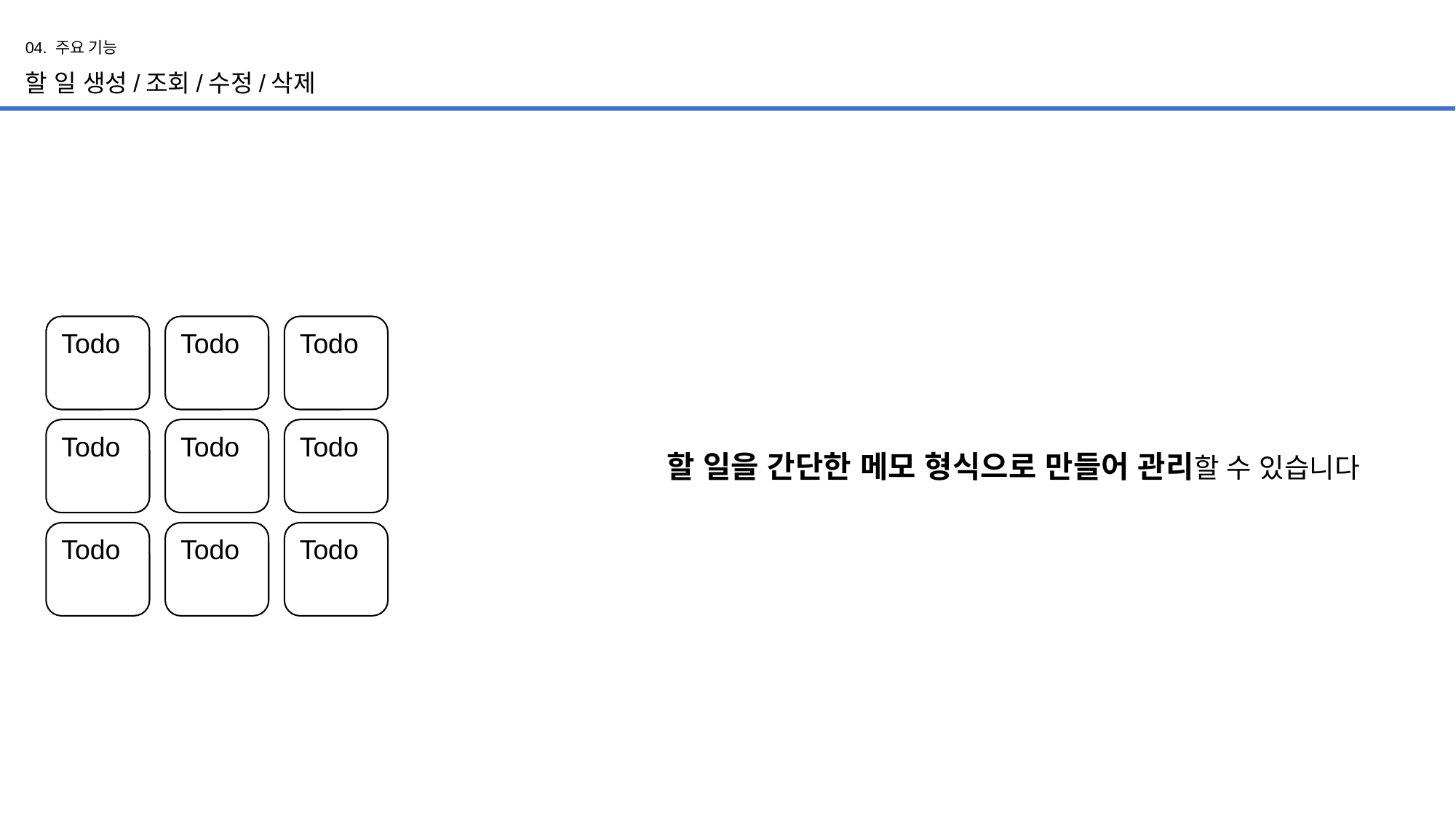

04. 주요 기능
할 일 생성/조회/수정/삭제
Todo
Todo
Todo
Todo
Todo
Todo
할 일을 간단한 메모 형식으로 만들어 관리할 수 있습니다
Todo
Todo
Todo